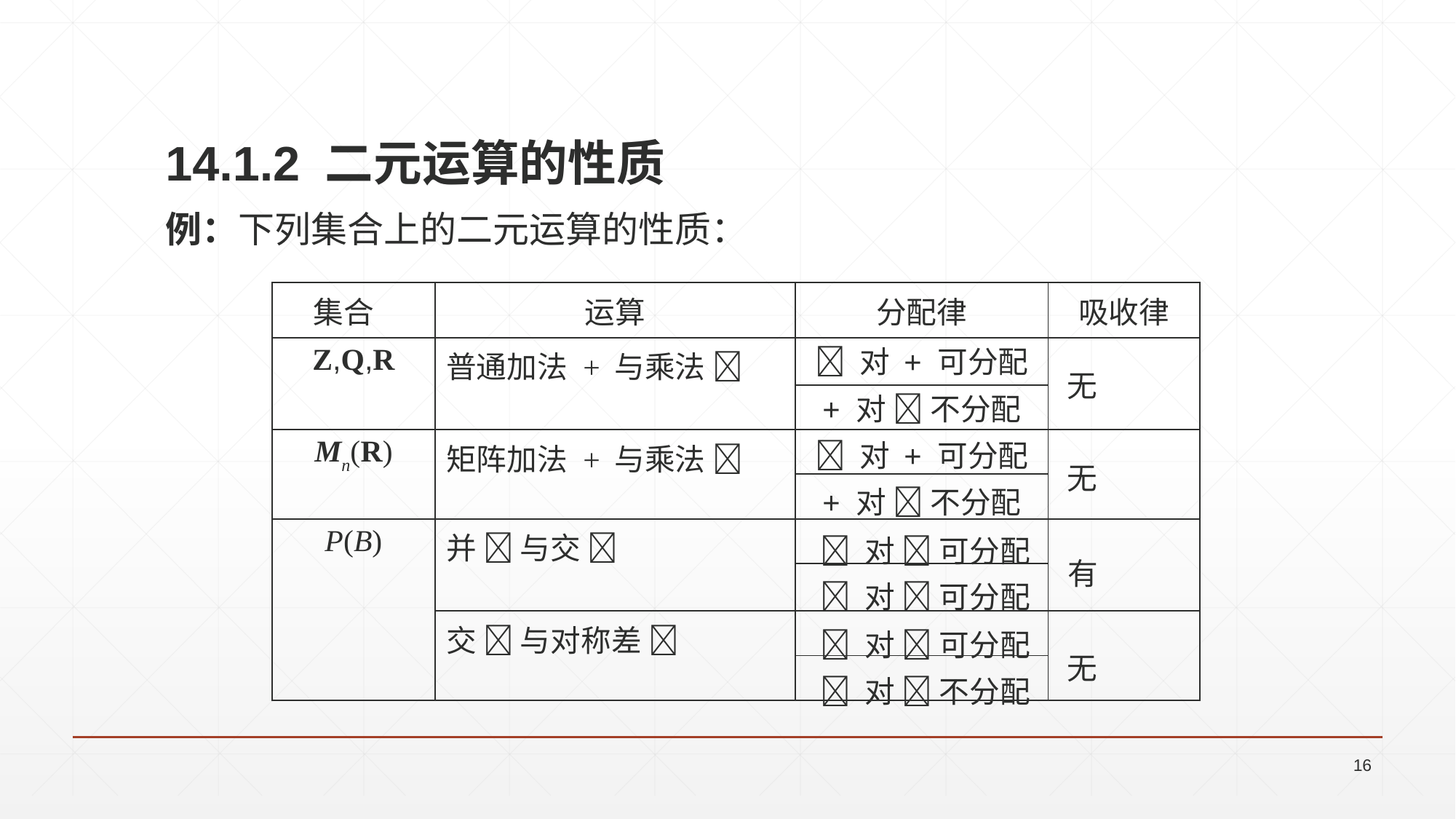

# 14.1.2 二元运算的性质
例：下列集合上的二元运算的性质：
| 集合 | 运算 | 分配律 | 吸收律 |
| --- | --- | --- | --- |
| Z,Q,R | 普通加法 + 与乘法 × |  |  |
|  |  |  |  |
| Mn(R) | 矩阵加法 + 与乘法 × |  |  |
|  |  |  |  |
| P(B) | 并 ∪ 与交 ∩ |  |  |
|  |  |  |  |
|  | 交 ∩ 与对称差 ⊕ |  |  |
|  |  |  |  |
× 对 + 可分配
无
+ 对 × 不分配
× 对 + 可分配
无
+ 对 × 不分配
∪ 对 ∩ 可分配
有
∩ 对 ∪ 可分配
∩ 对 ⊕ 可分配
无
⊕ 对 ∩ 不分配
16